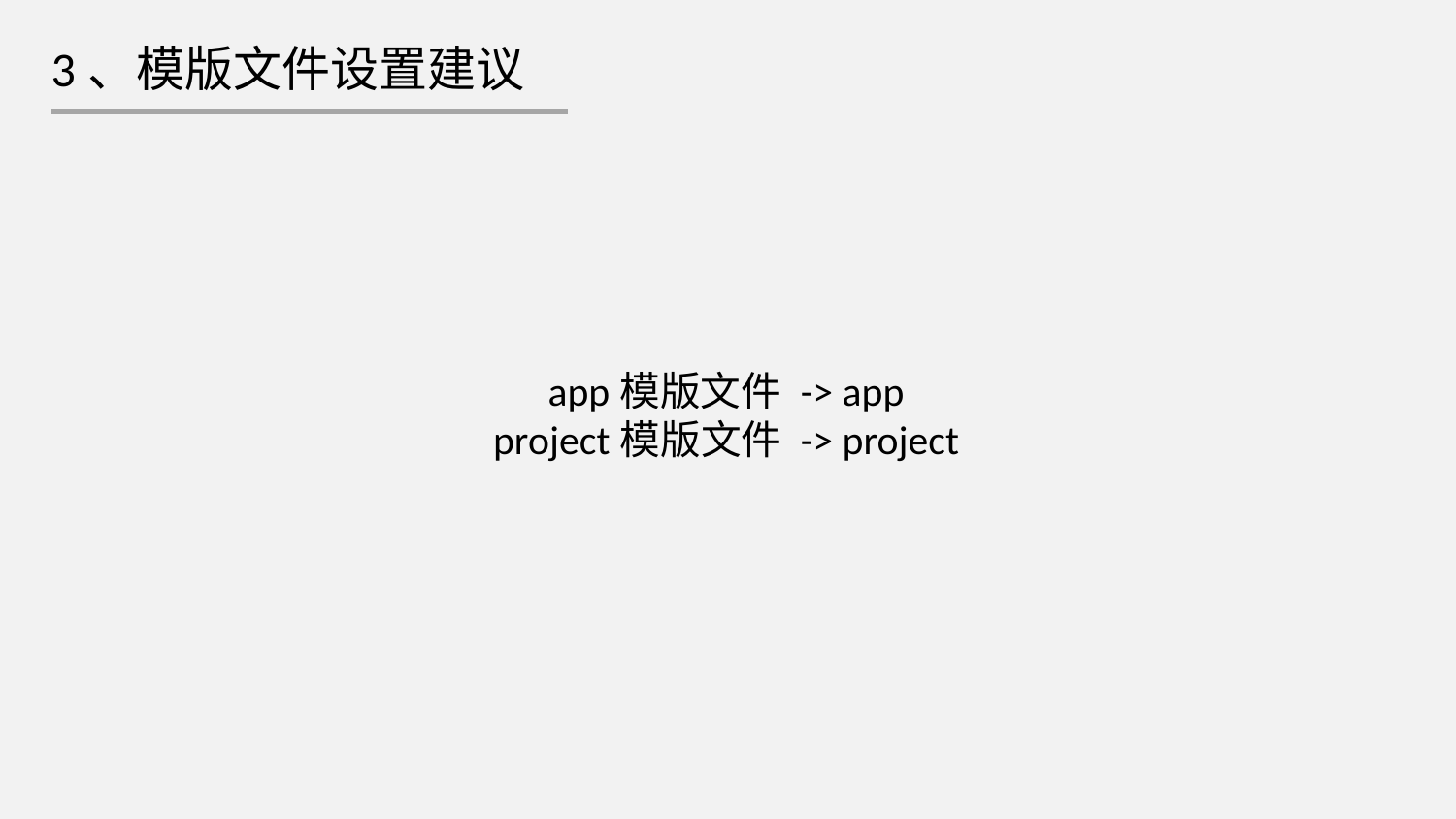

3、模版文件设置建议
app模版文件 -> app
project模版文件 -> project